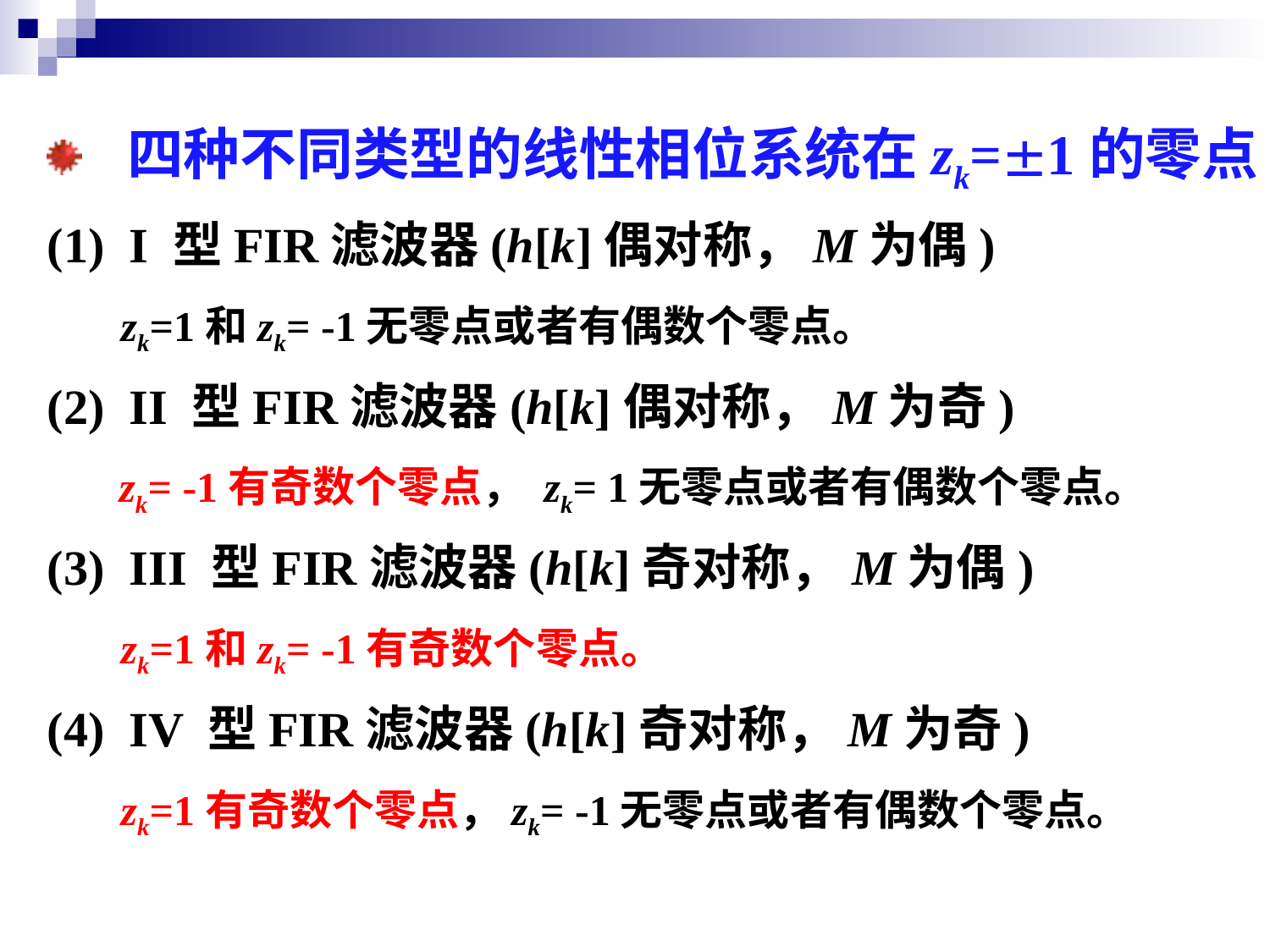

四种不同类型的线性相位系统在zk=±1的零点
(1)  I 型FIR滤波器(h[k]偶对称，M为偶)
      zk=1和zk= -1无零点或者有偶数个零点。
(2)  II 型FIR滤波器(h[k]偶对称，M为奇)
      zk= -1有奇数个零点， zk= 1无零点或者有偶数个零点。
(3)  III 型FIR滤波器(h[k]奇对称，M为偶)
      zk=1和zk= -1有奇数个零点。
(4)  IV 型FIR滤波器(h[k]奇对称，M为奇)
      zk=1有奇数个零点，zk= -1无零点或者有偶数个零点。